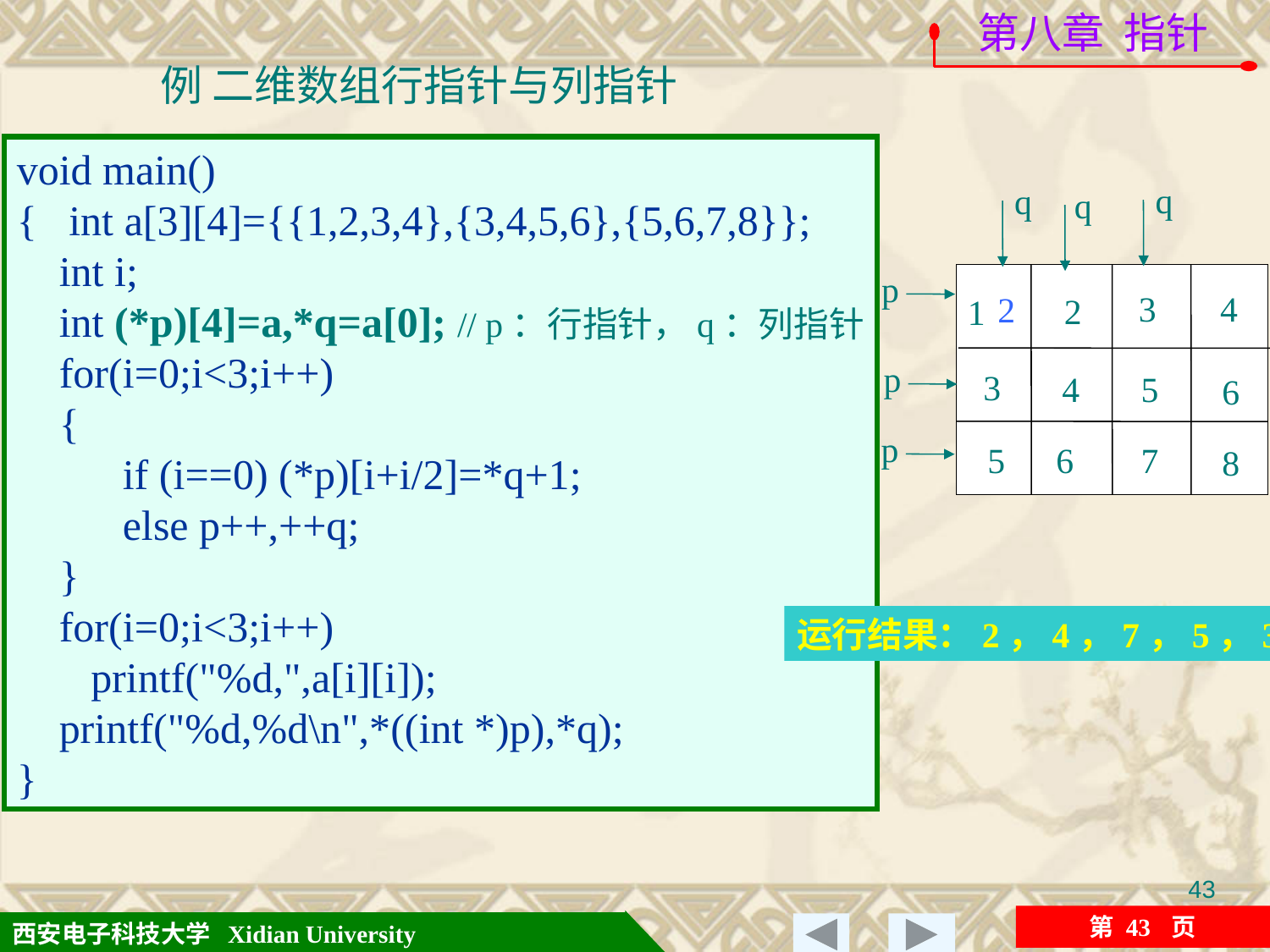

第八章  指针

例 二维数组行指针与列指针
void main()
{   int a[3][4]={{1,2,3,4},{3,4,5,6},{5,6,7,8}};
    int i;
    int (*p)[4]=a,*q=a[0]; // p：行指针，q：列指针
    for(i=0;i<3;i++)
    {
          if (i==0) (*p)[i+i/2]=*q+1;
          else p++,++q;
    }
    for(i=0;i<3;i++)
       printf("%d,",a[i][i]);
    printf("%d,%d\n",*((int *)p),*q);
}
q

p

q

p

q

p

3
4
2
1

3
4
5
6

5
6
7
8
2
运行结果：2，4，7，5，3
43